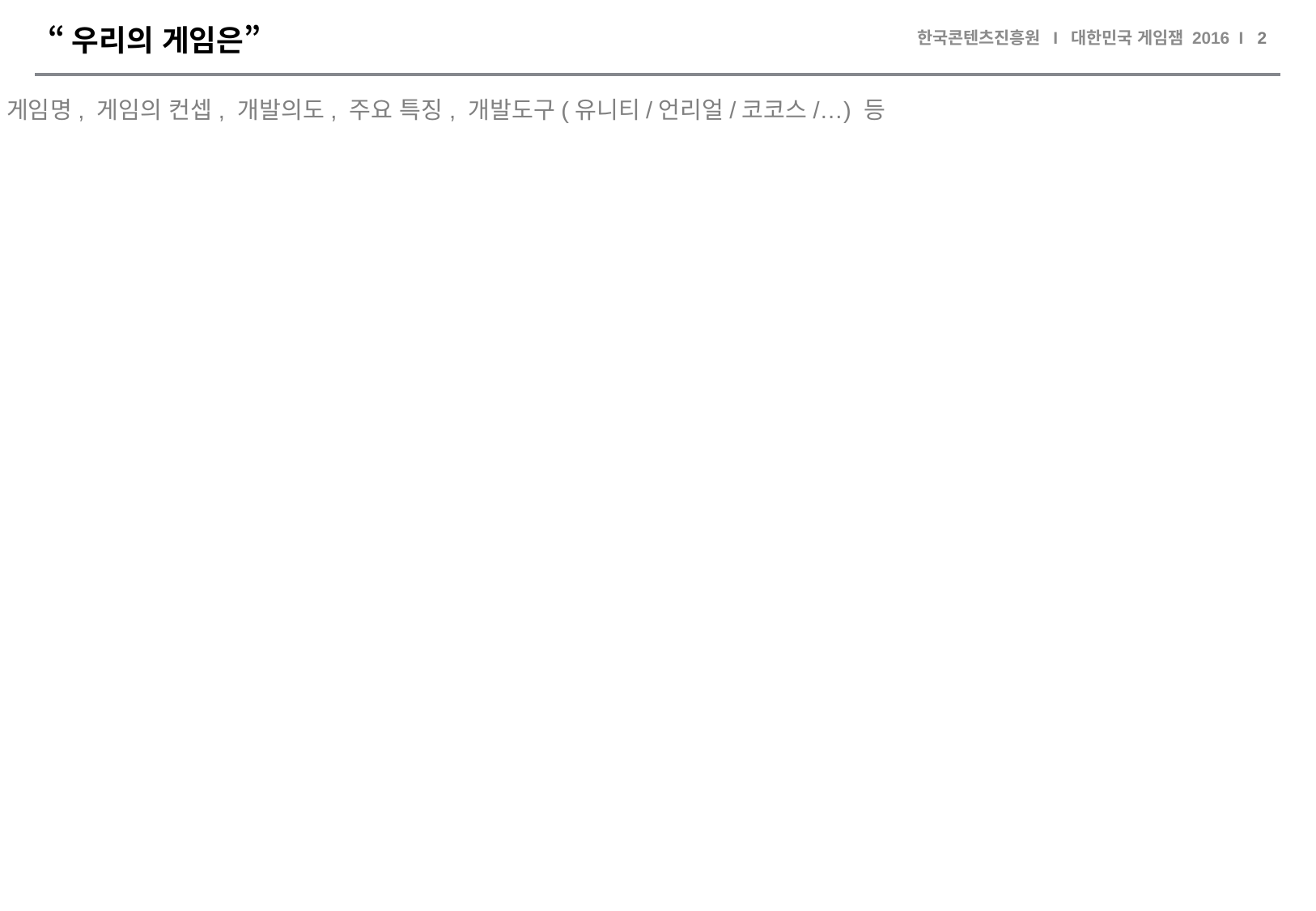

# “우리의 게임은”
한국콘텐츠진흥원  I  대한민국 게임잼 2016  I   2
게임명, 게임의 컨셉, 개발의도, 주요 특징, 개발도구(유니티/언리얼/코코스/…) 등